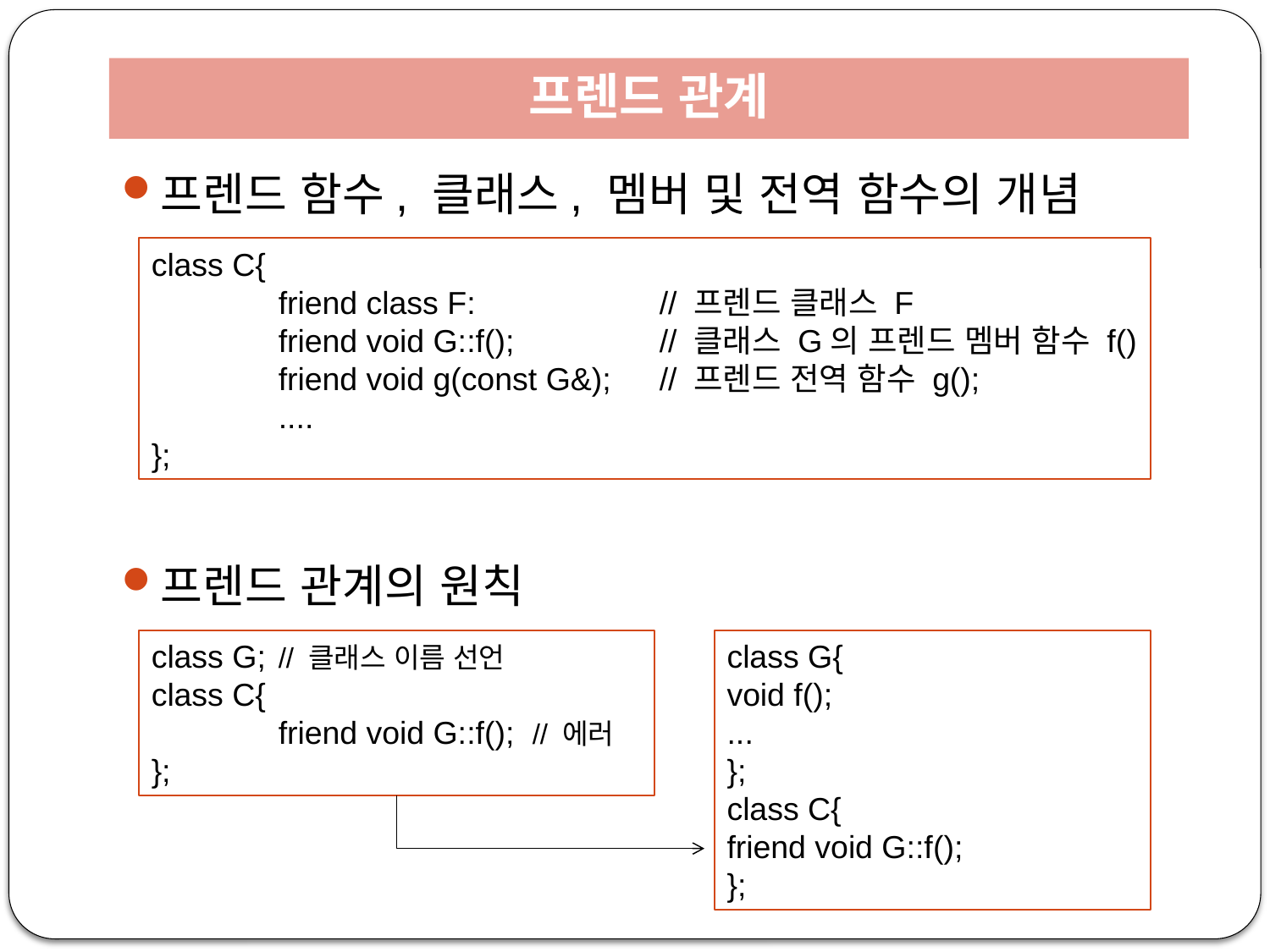

# 프렌드 관계
프렌드 함수, 클래스, 멤버 및 전역 함수의 개념

프렌드 관계의 원칙

class C{
	friend class F:		// 프렌드 클래스 F
	friend void G::f();		// 클래스 G의 프렌드 멤버 함수 f()
	friend void g(const G&);	// 프렌드 전역 함수 g();
	....
};
class G;	// 클래스 이름 선언
class C{
	friend void G::f();	// 에러
};
class G{
void f();
...
};
class C{
friend void G::f();
};